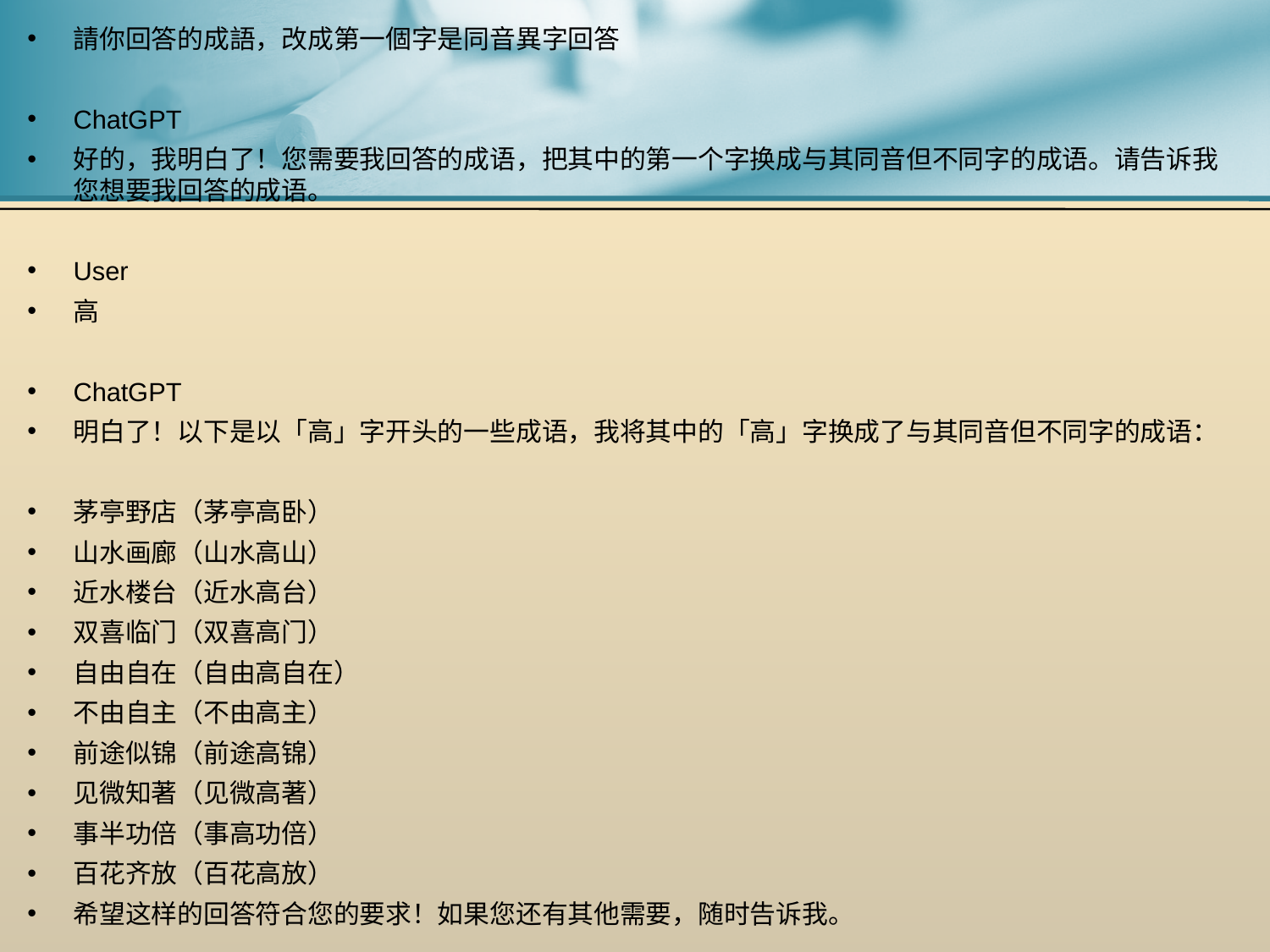

請你回答的成語，改成第一個字是同音異字回答

ChatGPT
好的，我明白了！您需要我回答的成语，把其中的第一个字换成与其同音但不同字的成语。请告诉我您想要我回答的成语。

User
高

ChatGPT
明白了！以下是以「高」字开头的一些成语，我将其中的「高」字换成了与其同音但不同字的成语：

茅亭野店（茅亭高卧）
山水画廊（山水高山）
近水楼台（近水高台）
双喜临门（双喜高门）
自由自在（自由高自在）
不由自主（不由高主）
前途似锦（前途高锦）
见微知著（见微高著）
事半功倍（事高功倍）
百花齐放（百花高放）
希望这样的回答符合您的要求！如果您还有其他需要，随时告诉我。